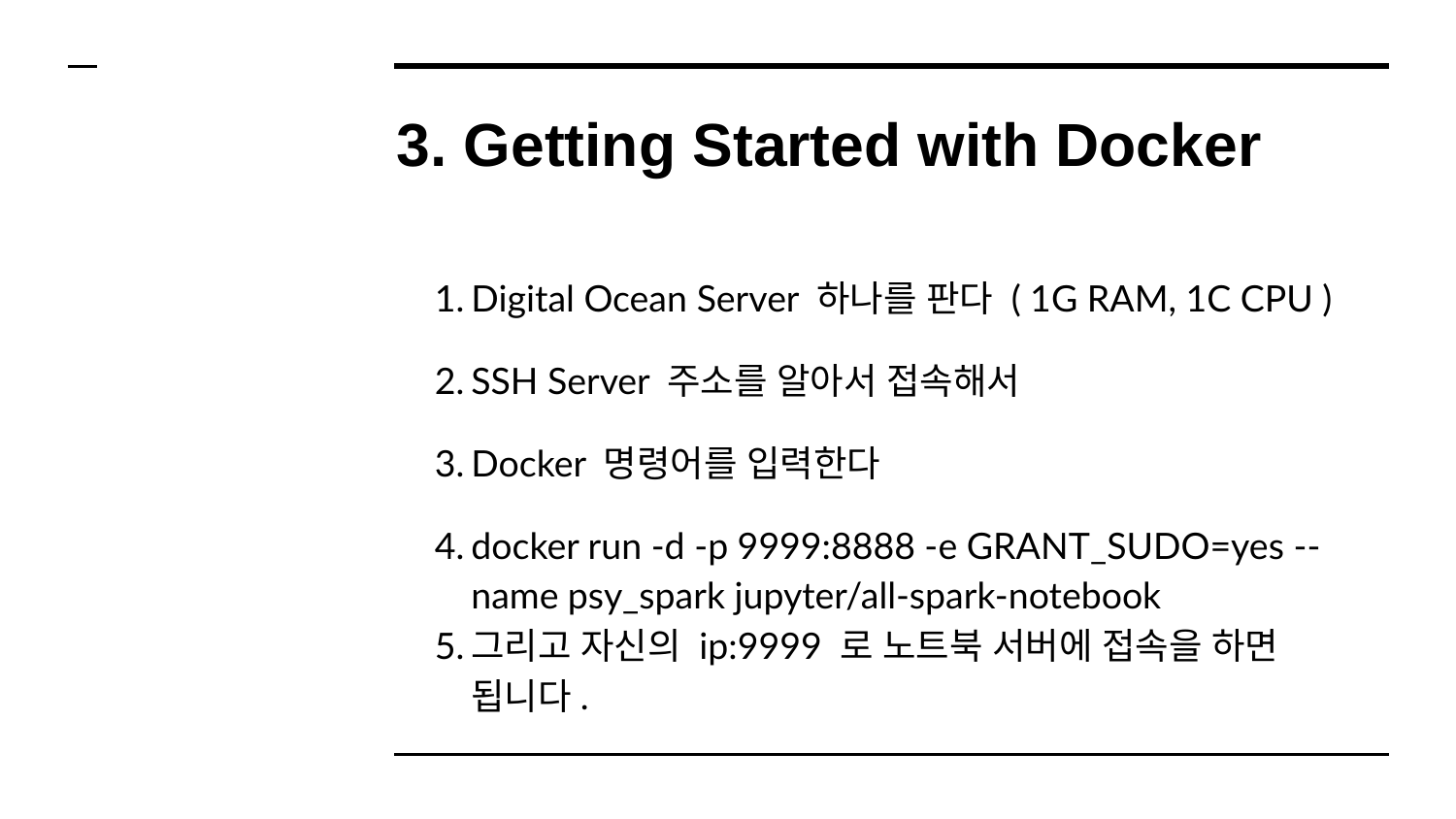

# 3. Getting Started with Docker
Digital Ocean Server 하나를 판다 ( 1G RAM, 1C CPU )
SSH Server 주소를 알아서 접속해서
Docker 명령어를 입력한다
docker run -d -p 9999:8888 -e GRANT_SUDO=yes --name psy_spark jupyter/all-spark-notebook
그리고 자신의 ip:9999 로 노트북 서버에 접속을 하면 됩니다.